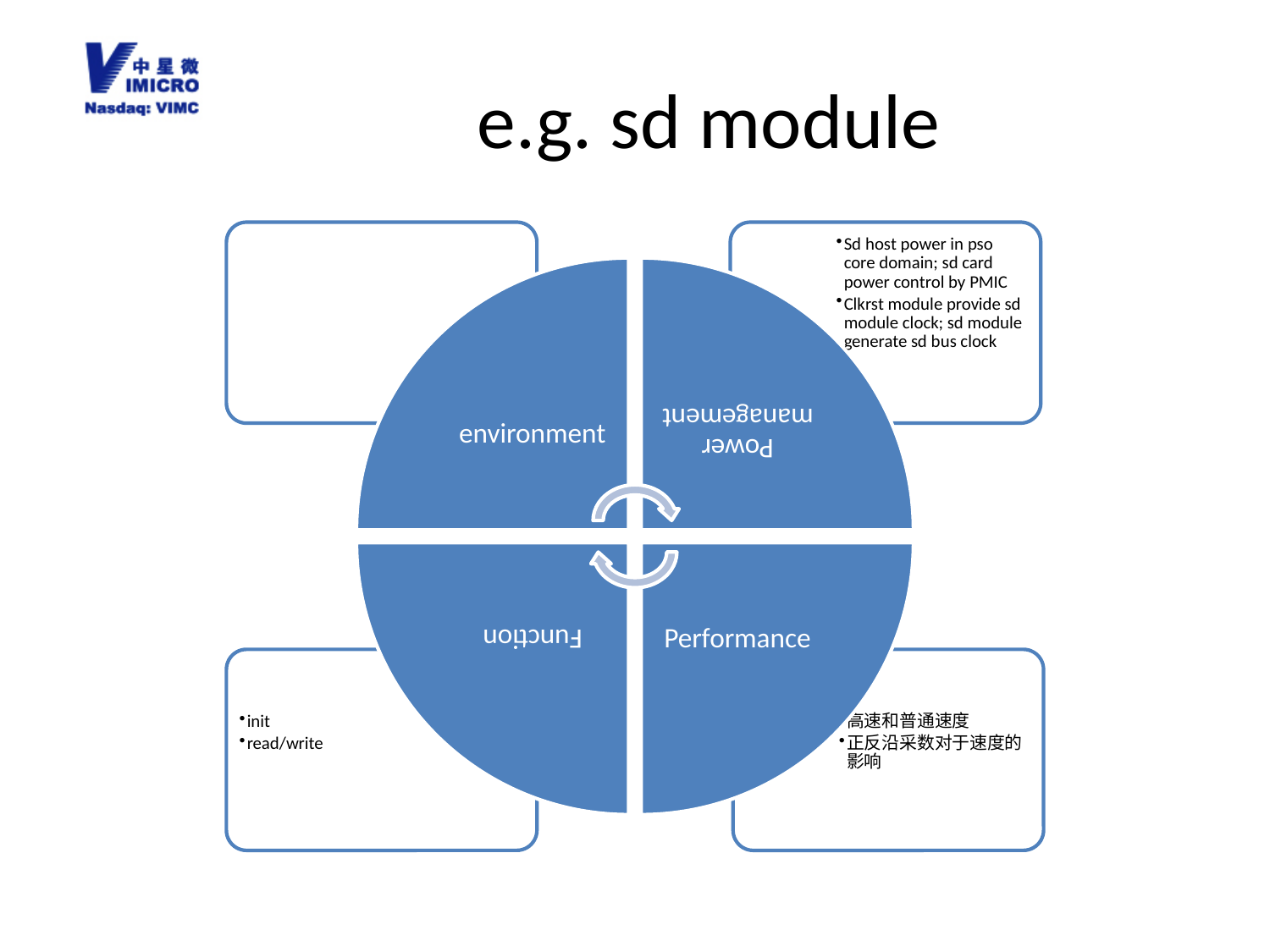

# e.g. sd module
高速和普通速度
正反沿采数对于速度的影响
init
read/write

Sd host power in pso core domain; sd card power control by PMIC
Clkrst module provide sd module clock; sd module generate sd bus clock

environment
Power management
Performance
Function